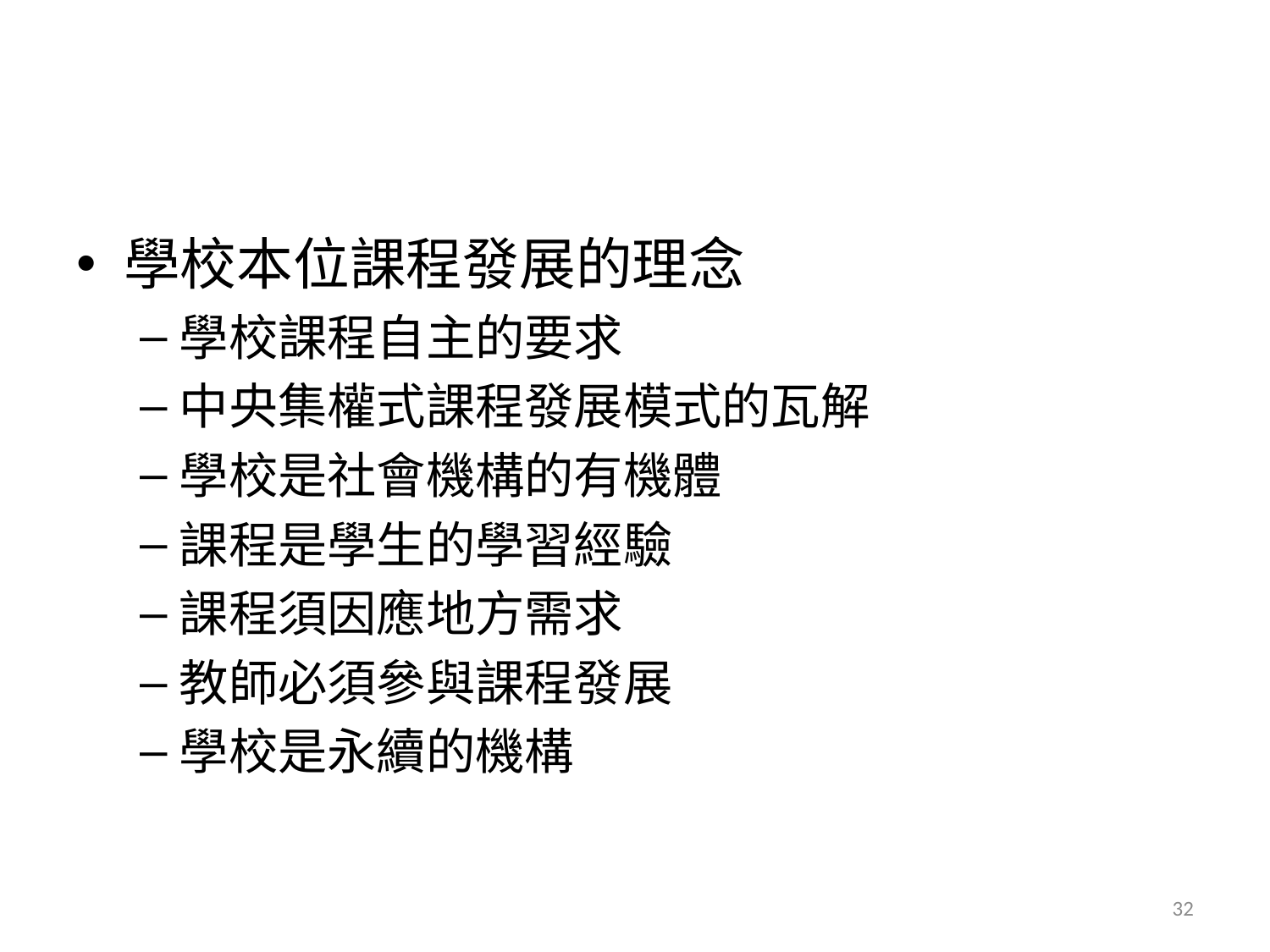

#
學校本位課程發展的理念
學校課程自主的要求
中央集權式課程發展模式的瓦解
學校是社會機構的有機體
課程是學生的學習經驗
課程須因應地方需求
教師必須參與課程發展
學校是永續的機構
32